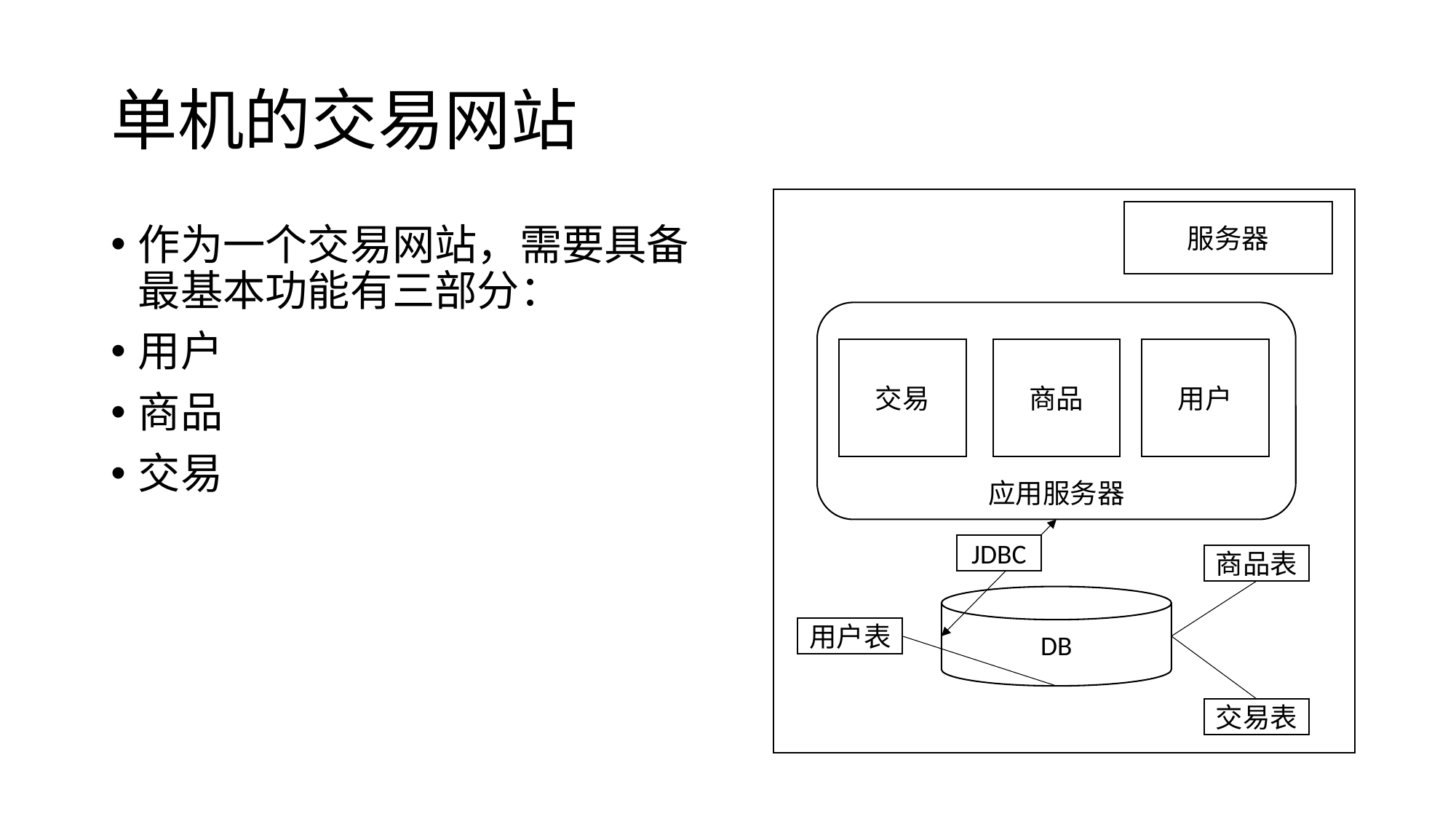

# 单机的交易网站

服务器
作为一个交易网站，需要具备最基本功能有三部分：
用户
商品
交易

应用服务器
商品
用户
交易
JDBC
商品表
DB
用户表
交易表